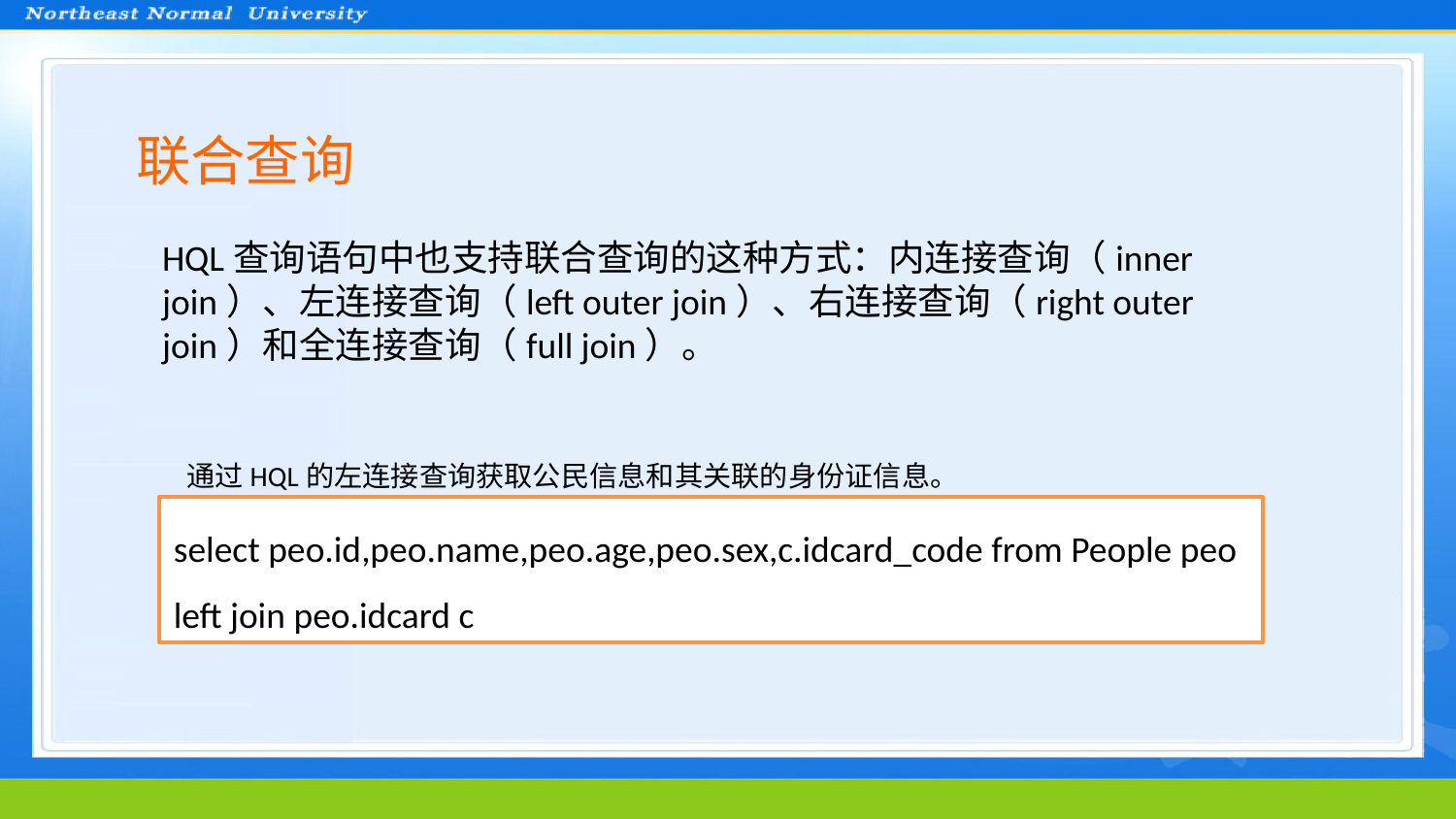

联合查询
HQL查询语句中也支持联合查询的这种方式：内连接查询（inner join）、左连接查询（left outer join）、右连接查询（right outer join）和全连接查询（full join）。
通过HQL的左连接查询获取公民信息和其关联的身份证信息。
select peo.id,peo.name,peo.age,peo.sex,c.idcard_code from People peo left join peo.idcard c